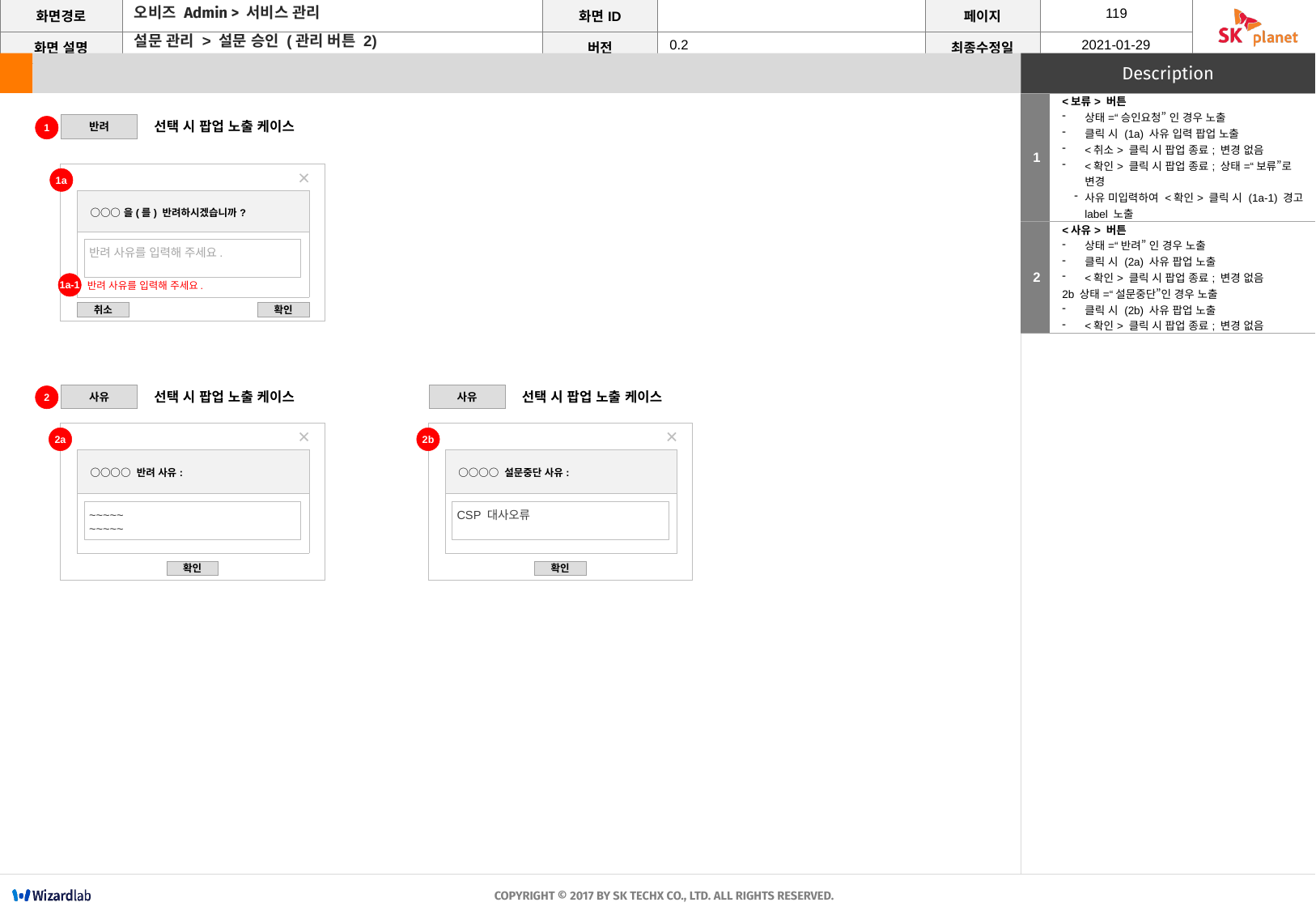

오비즈 Admin > 서비스 관리
설문 관리 > 설문 승인 (관리 버튼 2)
| 1 | <보류> 버튼 상태=“승인요청” 인 경우 노출 클릭 시 (1a) 사유 입력 팝업 노출 <취소> 클릭 시 팝업 종료; 변경 없음 <확인> 클릭 시 팝업 종료; 상태=“보류”로 변경 사유 미입력하여 <확인> 클릭 시 (1a-1) 경고 label 노출 |
| --- | --- |
| 2 | <사유> 버튼 상태=“반려” 인 경우 노출 클릭 시 (2a) 사유 팝업 노출 <확인> 클릭 시 팝업 종료; 변경 없음 2b 상태=“설문중단”인 경우 노출 클릭 시 (2b) 사유 팝업 노출 <확인> 클릭 시 팝업 종료; 변경 없음 |
선택 시 팝업 노출 케이스
반려
1

취소
확인
1a
| ○○○을(를) 반려하시겠습니까? |
| --- |
|  |
반려 사유를 입력해 주세요.
1a-1
반려 사유를 입력해 주세요.
선택 시 팝업 노출 케이스
선택 시 팝업 노출 케이스
사유
사유
2

확인

확인
2a
2b
| ○○○○ 반려 사유: |
| --- |
|  |
| ○○○○ 설문중단 사유: |
| --- |
|  |
~~~~~
~~~~~
CSP 대사오류